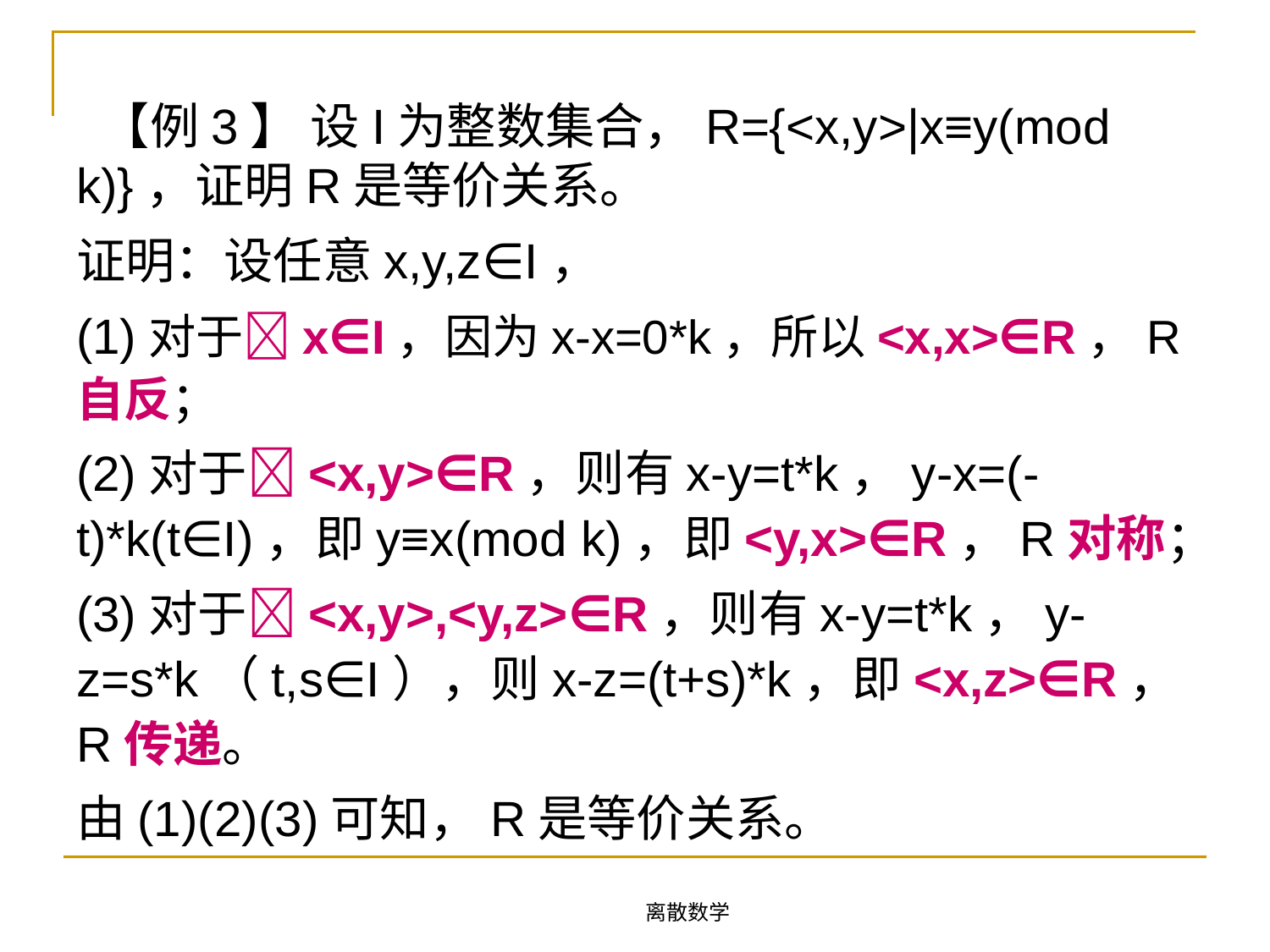

【例3】 设I为整数集合，R={<x,y>|x≡y(mod k)}，证明R是等价关系。
证明：设任意x,y,z∈I，
(1)对于∀x∈I，因为x-x=0*k，所以<x,x>∈R，R自反；
(2)对于∀<x,y>∈R，则有x-y=t*k，y-x=(-t)*k(t∈I)，即y≡x(mod k)，即<y,x>∈R，R对称；
(3)对于∀<x,y>,<y,z>∈R，则有x-y=t*k，y-z=s*k（t,s∈I），则x-z=(t+s)*k，即<x,z>∈R，R传递。
由(1)(2)(3)可知，R是等价关系。

离散数学
6